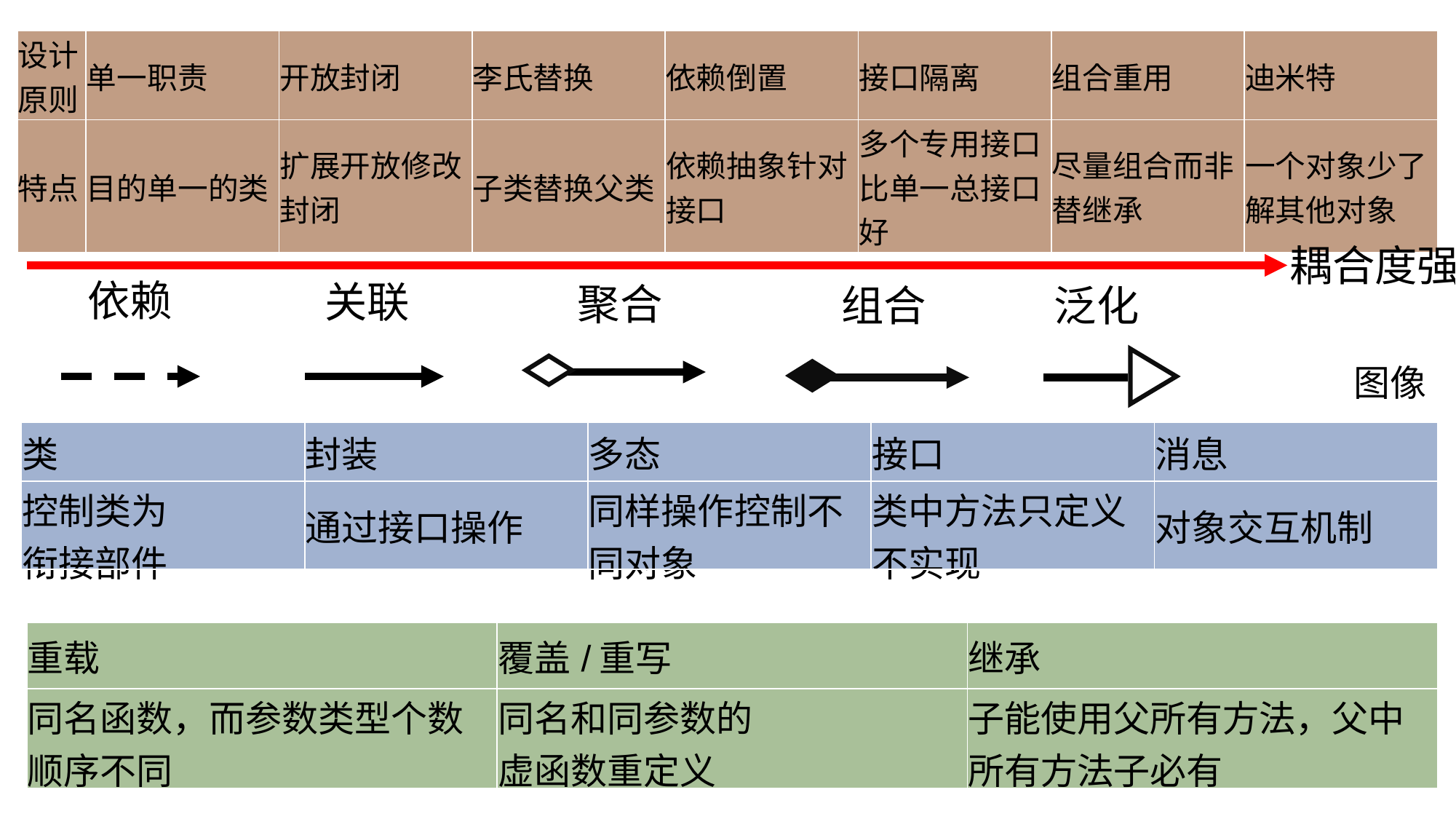

| 设计原则 | 单一职责 | 开放封闭 | 李氏替换 | 依赖倒置 | 接口隔离 | 组合重用 | 迪米特 |
| --- | --- | --- | --- | --- | --- | --- | --- |
| 特点 | 目的单一的类 | 扩展开放修改封闭 | 子类替换父类 | 依赖抽象针对接口 | 多个专用接口比单一总接口好 | 尽量组合而非替继承 | 一个对象少了解其他对象 |
耦合度强
依赖
关联
聚合
组合
泛化

图像

| 类 | 封装 | 多态 | 接口 | 消息 |
| --- | --- | --- | --- | --- |
| 控制类为 衔接部件 | 通过接口操作 | 同样操作控制不同对象 | 类中方法只定义不实现 | 对象交互机制 |
| 重载 | 覆盖/重写 | 继承 |
| --- | --- | --- |
| 同名函数，而参数类型个数顺序不同 | 同名和同参数的 虚函数重定义 | 子能使用父所有方法，父中所有方法子必有 |